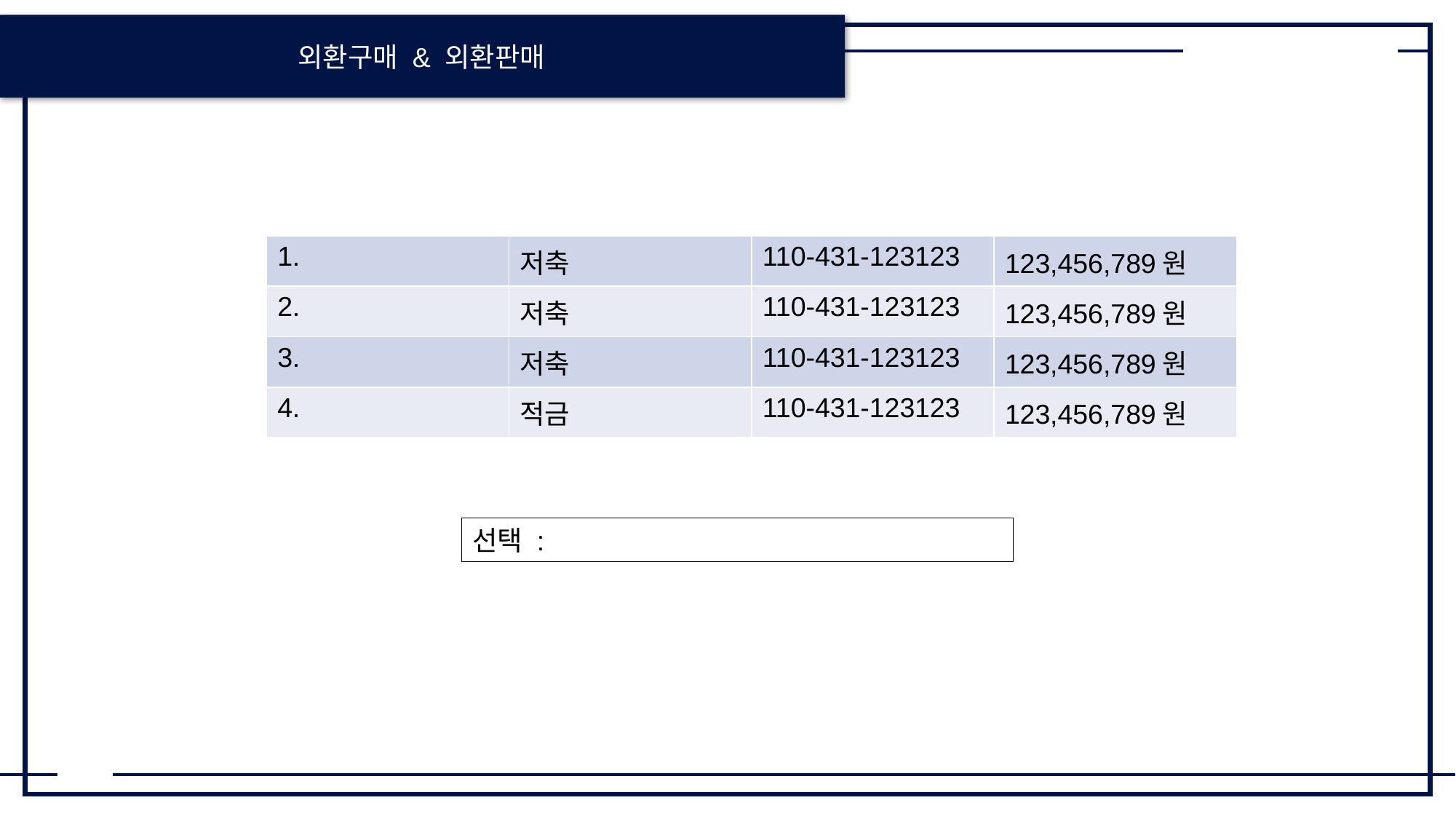

외환구매 & 외환판매

| 1. | 저축 | 110-431-123123 | 123,456,789원 |
| --- | --- | --- | --- |
| 2. | 저축 | 110-431-123123 | 123,456,789원 |
| 3. | 저축 | 110-431-123123 | 123,456,789원 |
| 4. | 적금 | 110-431-123123 | 123,456,789원 |
선택 :